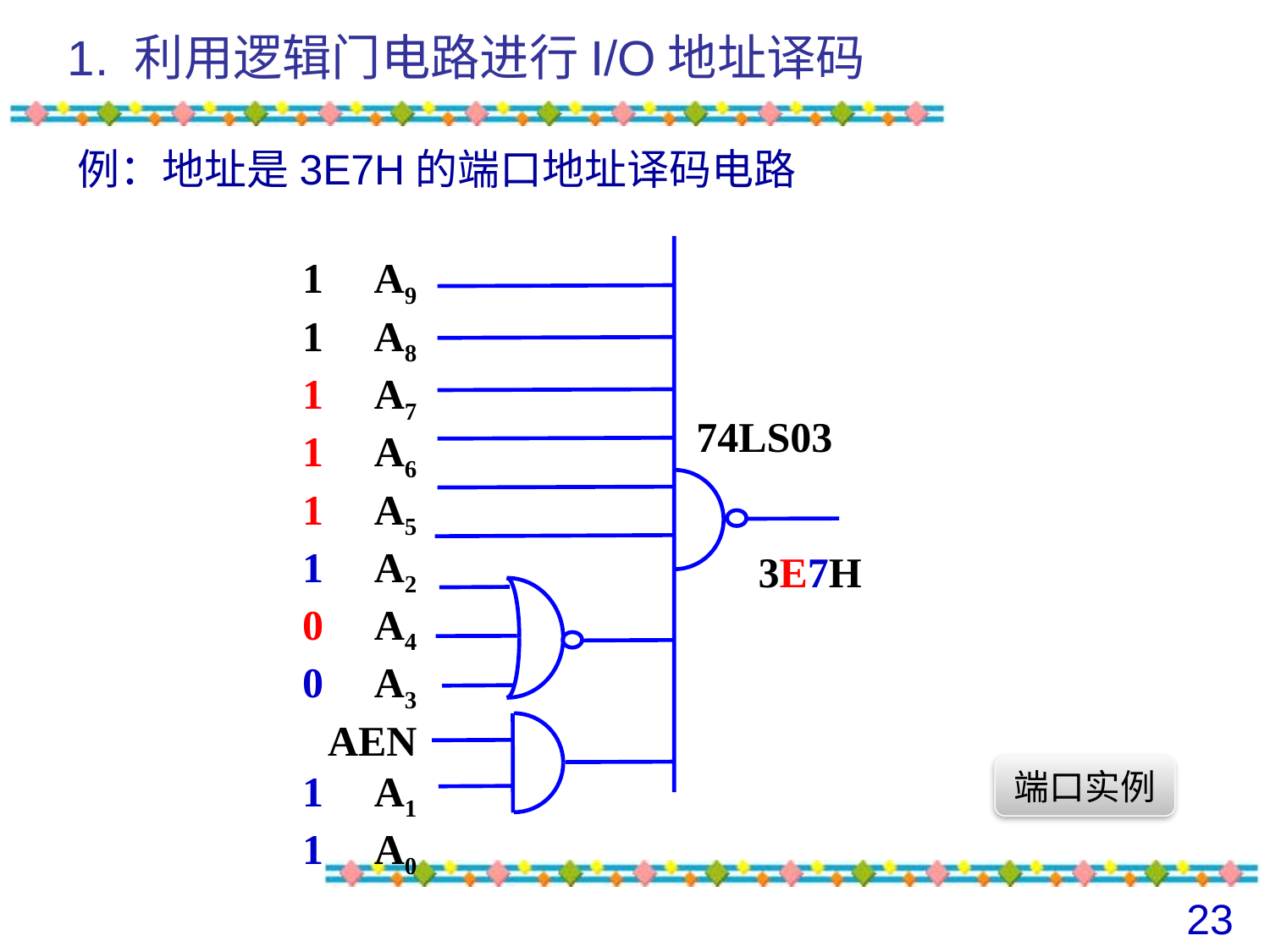

# 1. 利用逻辑门电路进行I/O地址译码
例：地址是3E7H的端口地址译码电路

1     A9
1     A8
1     A7
1     A6
1     A5
1     A2
0     A4
0     A3
AEN
1     A1
1     A0

74LS03

3E7H

端口实例